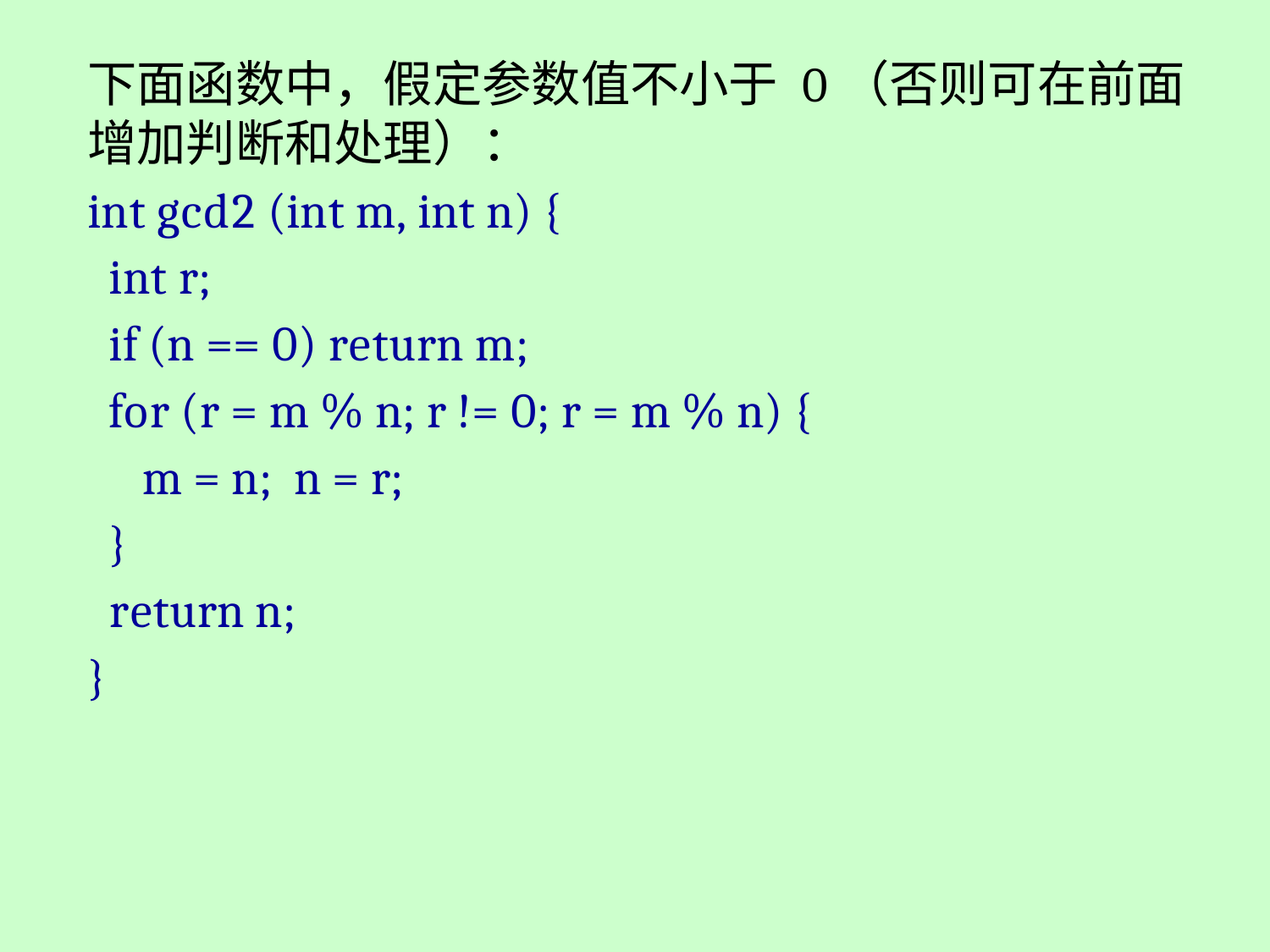

下面函数中，假定参数值不小于 0（否则可在前面增加判断和处理）：
int gcd2 (int m, int n) {
  int r;
  if (n == 0) return m;
  for (r = m % n; r != 0; r = m % n) {
     m = n;  n = r;
  }
  return n;
}

108